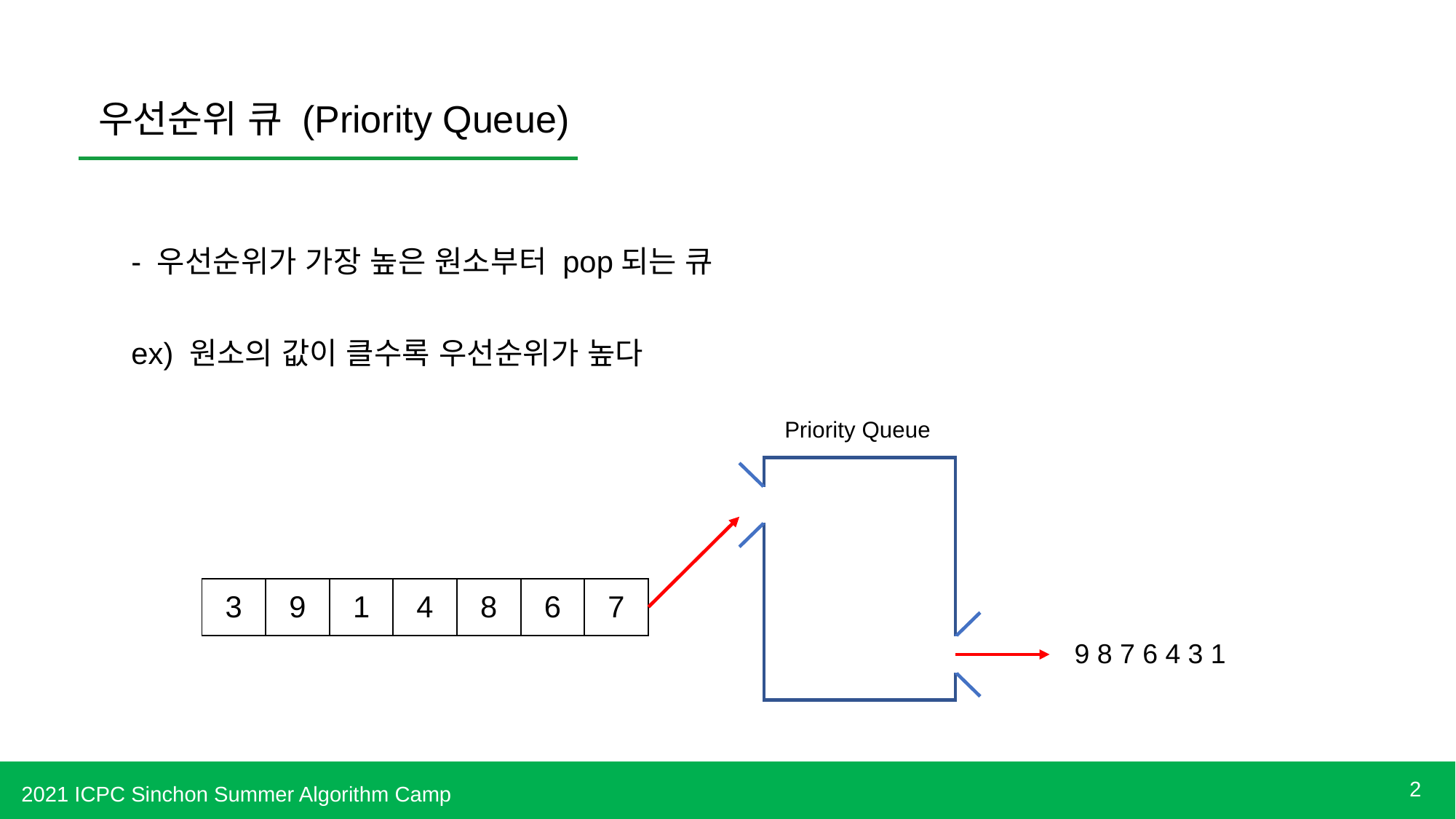

우선순위 큐 (Priority Queue)
- 우선순위가 가장 높은 원소부터 pop되는 큐
ex) 원소의 값이 클수록 우선순위가 높다
Priority Queue

| 3 | 9 | 1 | 4 | 8 | 6 | 7 |
| --- | --- | --- | --- | --- | --- | --- |
9 8 7 6 4 3 1

2
2021 ICPC Sinchon Summer Algorithm Camp